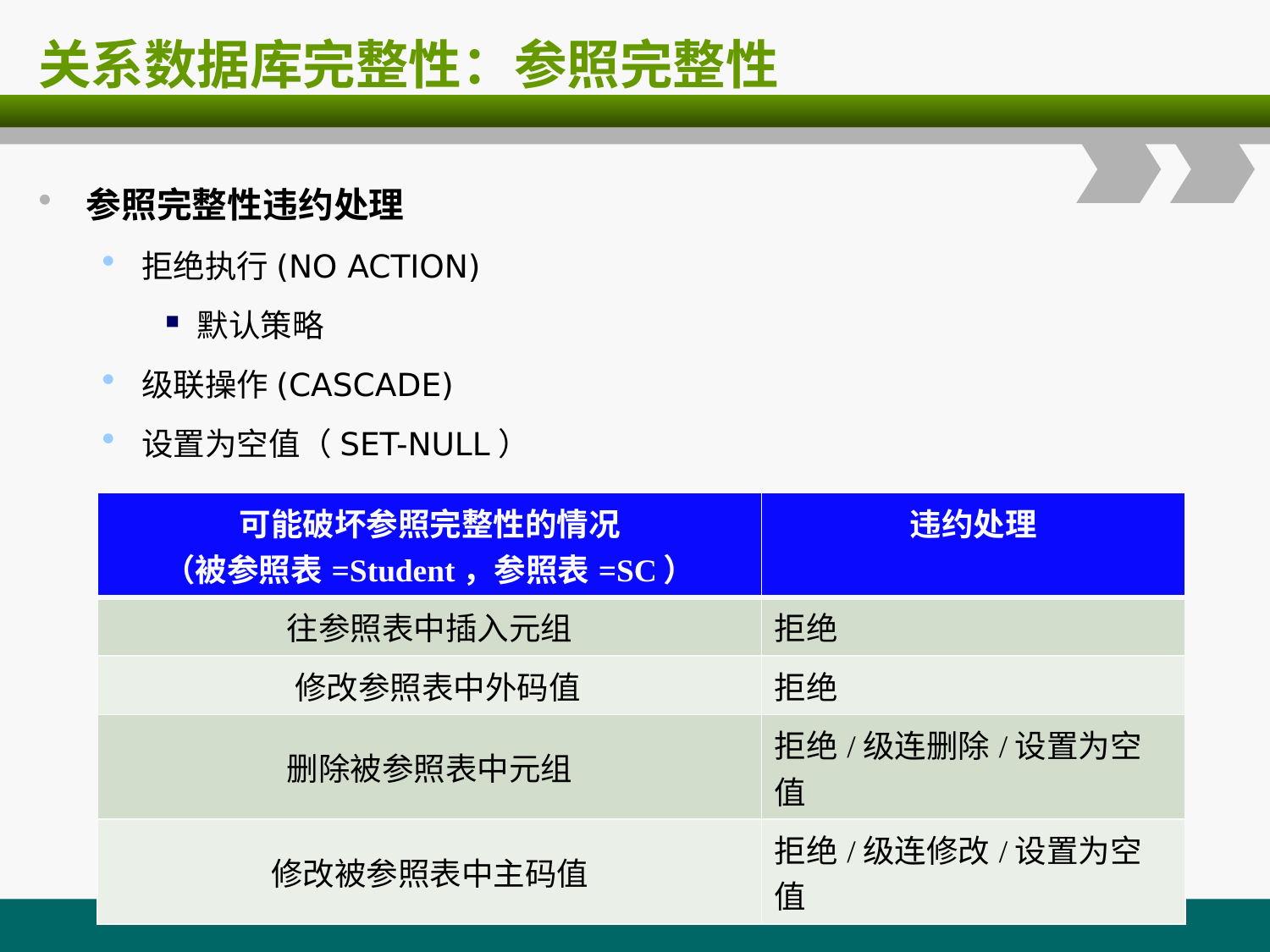

# 关系数据库完整性：参照完整性
参照完整性违约处理
拒绝执行(NO ACTION)
默认策略
级联操作(CASCADE)
设置为空值（SET-NULL）
| 可能破坏参照完整性的情况 （被参照表=Student，参照表=SC） | 违约处理 |
| --- | --- |
| 往参照表中插入元组 | 拒绝 |
| 修改参照表中外码值 | 拒绝 |
| 删除被参照表中元组 | 拒绝/级连删除/设置为空值 |
| 修改被参照表中主码值 | 拒绝/级连修改/设置为空值 |